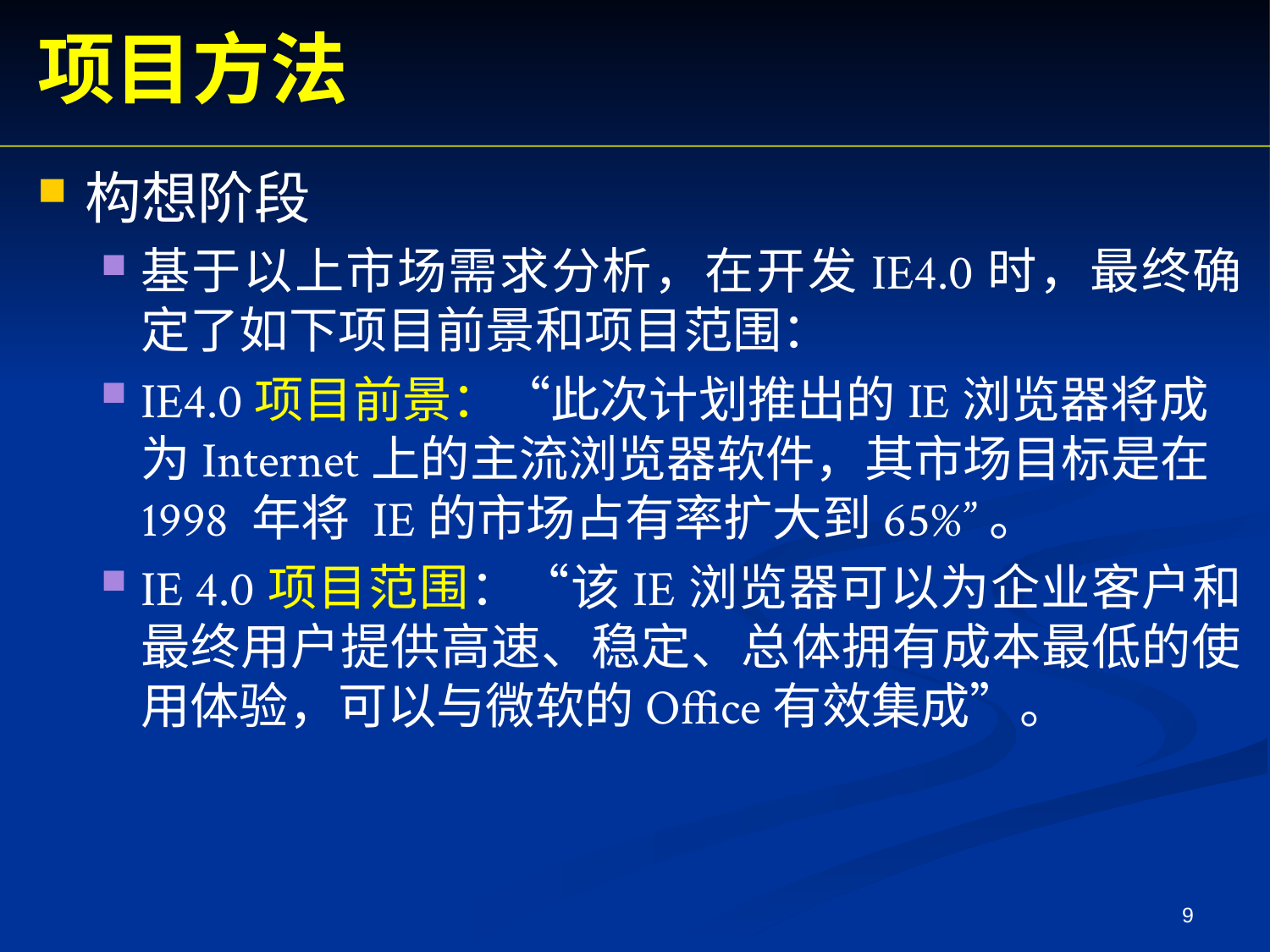

项目方法

构想阶段
基于以上市场需求分析，在开发IE4.0时，最终确定了如下项目前景和项目范围：
IE4.0项目前景：“此次计划推出的IE浏览器将成为Internet上的主流浏览器软件，其市场目标是在1998 年将 IE的市场占有率扩大到65%”。
IE 4.0项目范围：“该IE浏览器可以为企业客户和最终用户提供高速、稳定、总体拥有成本最低的使用体验，可以与微软的Office有效集成”。

9